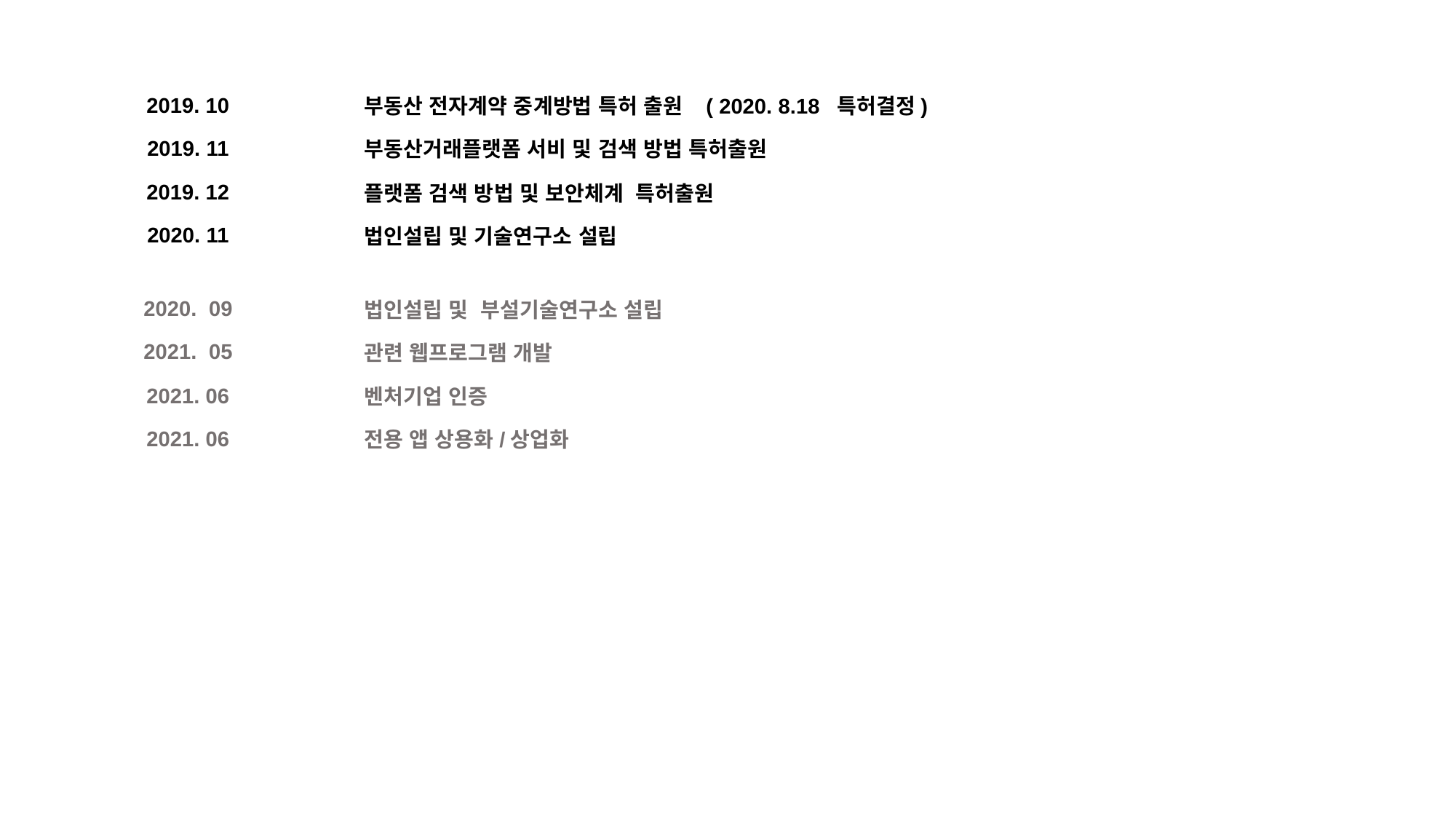

2019. 10
부동산 전자계약 중계방법 특허 출원   ( 2020. 8.18  특허결정)
2019. 11
부동산거래플랫폼 서비 및 검색 방법 특허출원
2019. 12
플랫폼 검색 방법 및 보안체계  특허출원
2020. 11
법인설립 및 기술연구소 설립
2020.  09
법인설립 및  부설기술연구소 설립
2021.  05
관련 웹프로그램 개발
2021. 06
벤처기업 인증
2021. 06
전용 앱 상용화/상업화